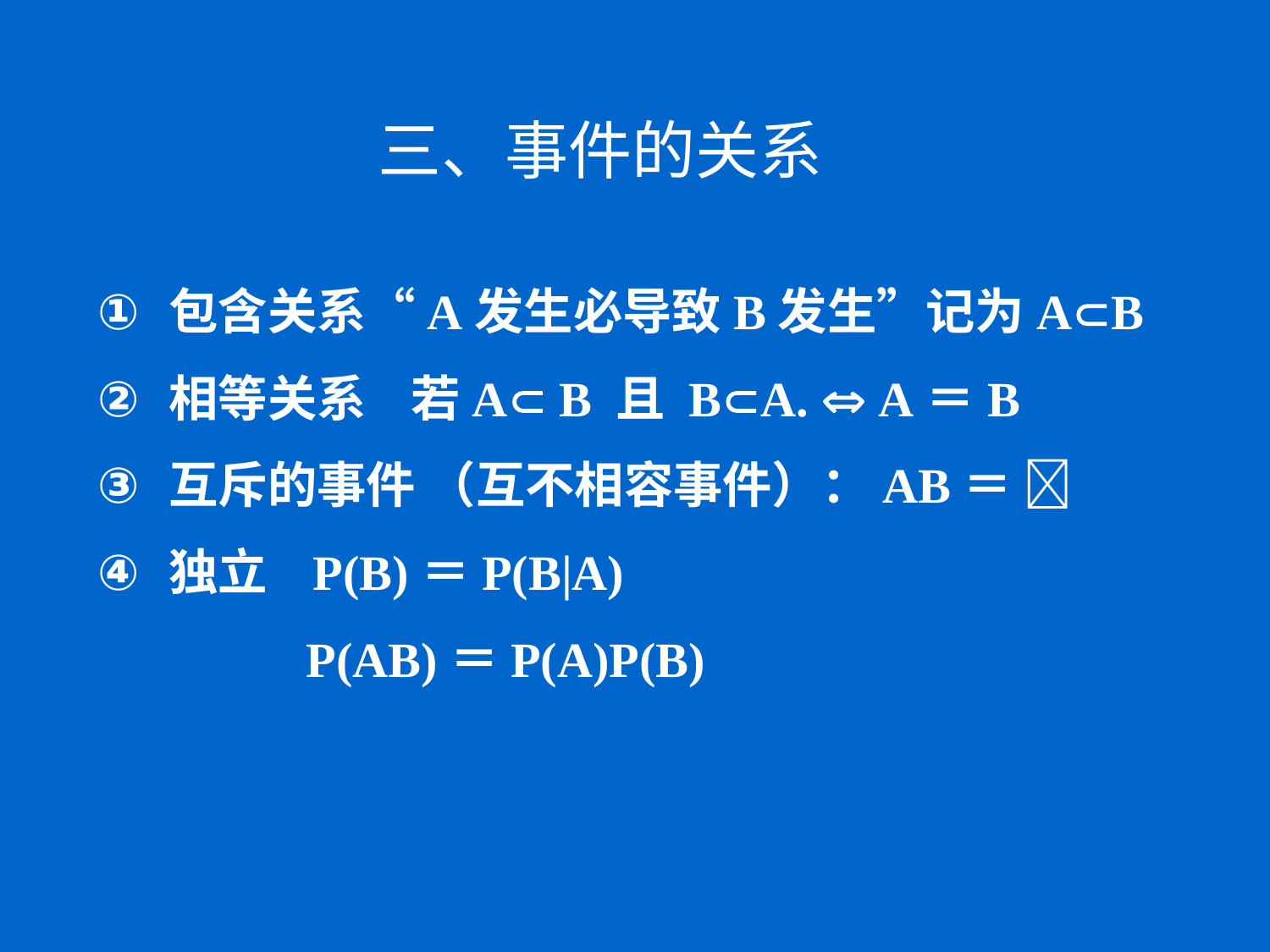

三、事件的关系

包含关系“A发生必导致B发生”记为A⊂B
相等关系    若A⊂ B 且 B⊂A. ⇔ A＝B
互斥的事件 （互不相容事件）：AB＝ φ
独立   P(B)＝P(B|A)
                 P(AB)＝P(A)P(B)